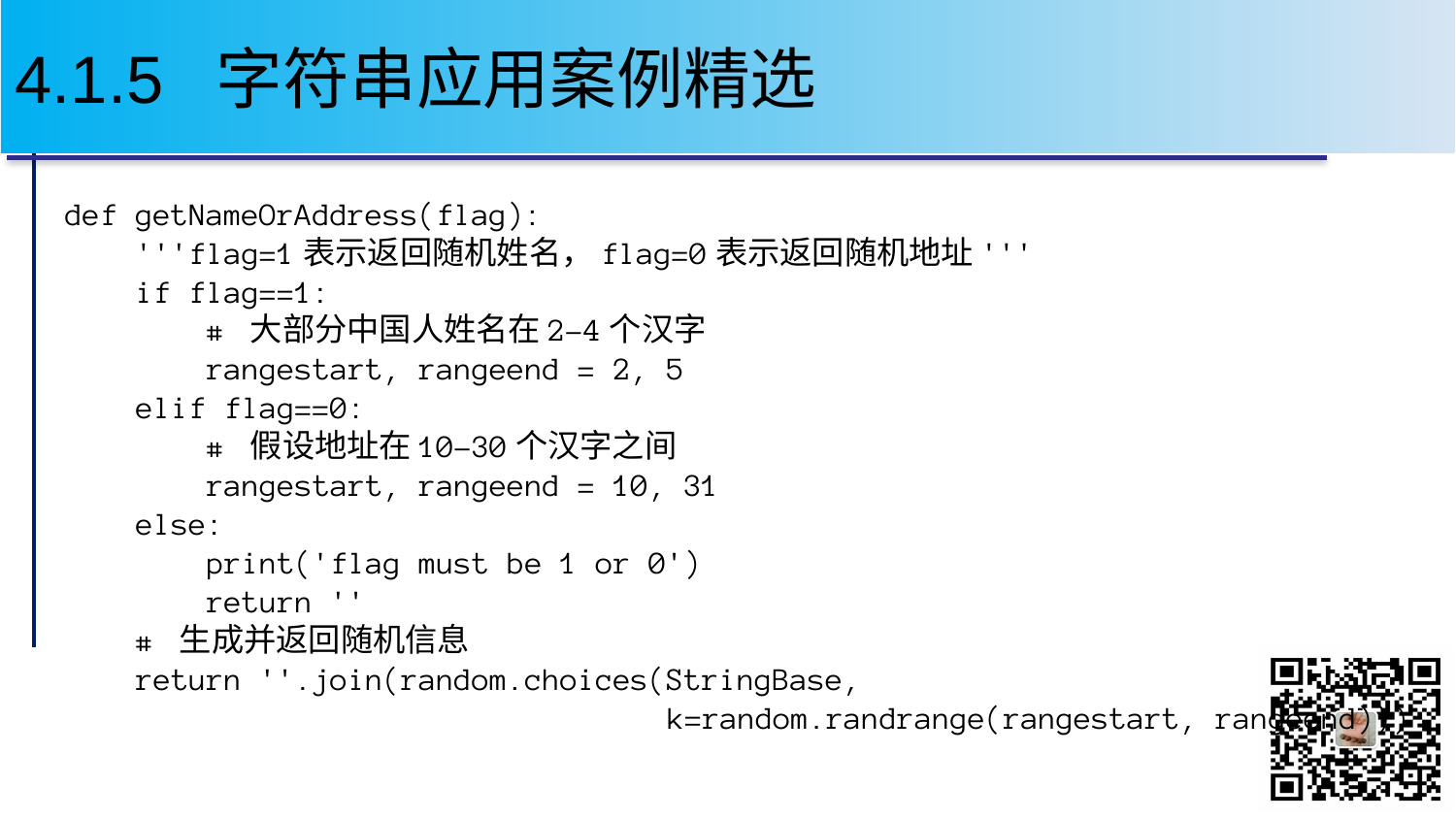

# 4.1.5  字符串应用案例精选
def getNameOrAddress(flag):
    '''flag=1表示返回随机姓名，flag=0表示返回随机地址'''
    if flag==1:
        # 大部分中国人姓名在2-4个汉字
        rangestart, rangeend = 2, 5
    elif flag==0:
        # 假设地址在10-30个汉字之间
        rangestart, rangeend = 10, 31
    else:
        print('flag must be 1 or 0')
        return ''
    # 生成并返回随机信息
    return ''.join(random.choices(StringBase,
                                  k=random.randrange(rangestart, rangeend)))
65